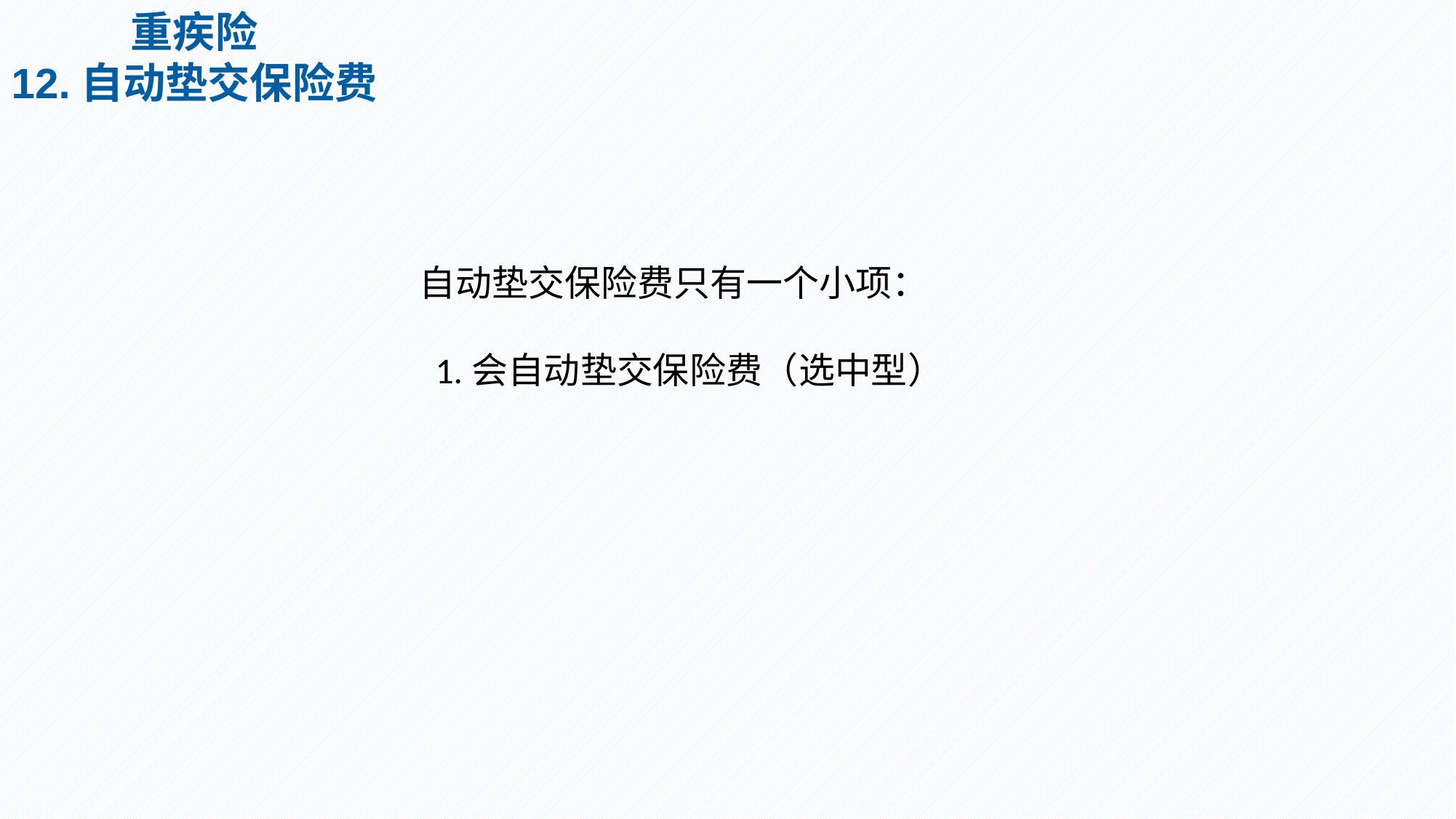

重疾险
12.自动垫交保险费
自动垫交保险费只有一个小项：

  1.会自动垫交保险费（选中型）